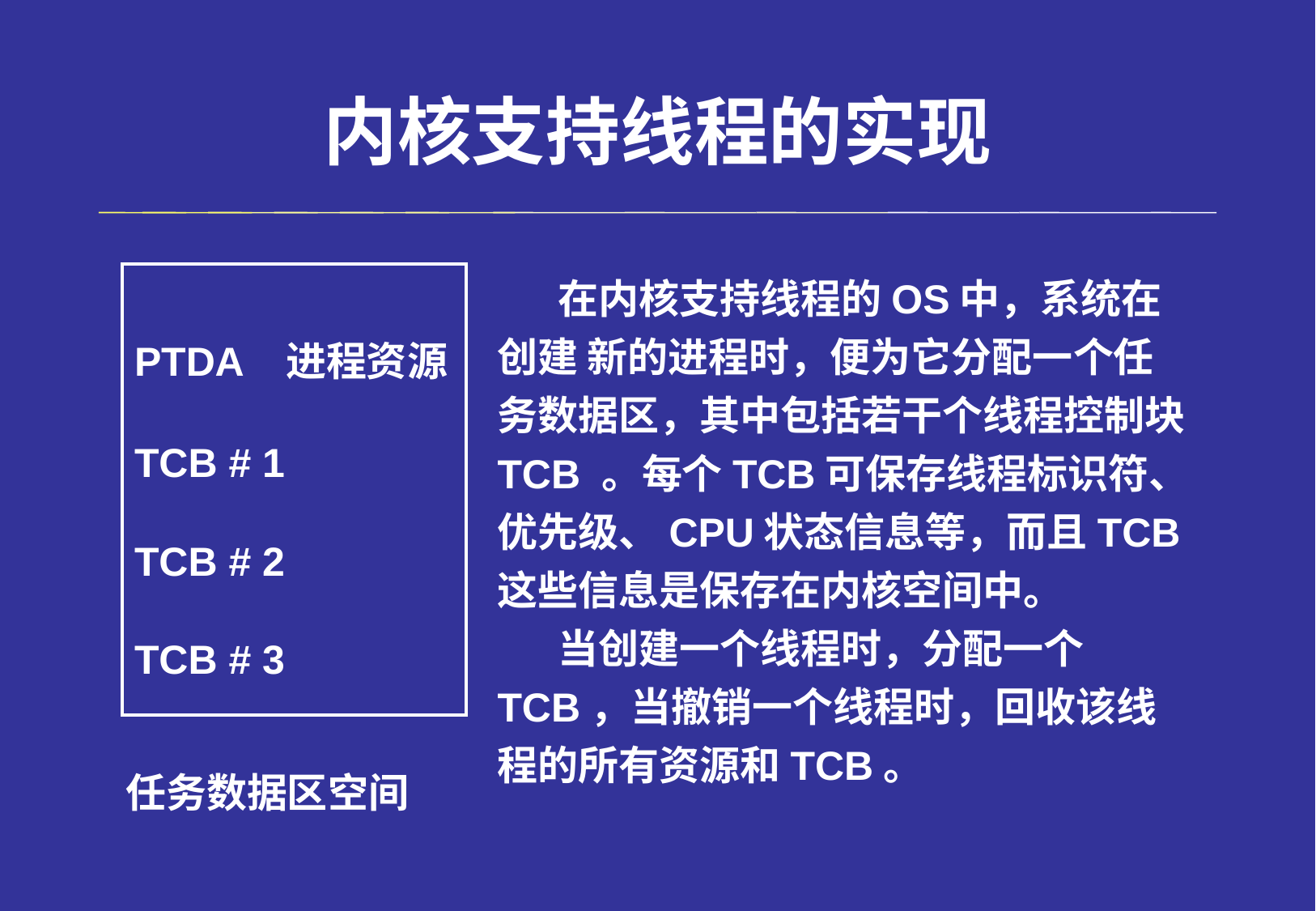

# 内核支持线程的实现
在内核支持线程的OS中，系统在创建 新的进程时，便为它分配一个任务数据区，其中包括若干个线程控制块TCB 。每个TCB可保存线程标识符、优先级、CPU状态信息等，而且TCB这些信息是保存在内核空间中。
当创建一个线程时，分配一个TCB，当撤销一个线程时，回收该线程的所有资源和TCB。

| PTDA 进程资源 TCB # 1 TCB # 2 TCB # 3 |
| --- |
任务数据区空间